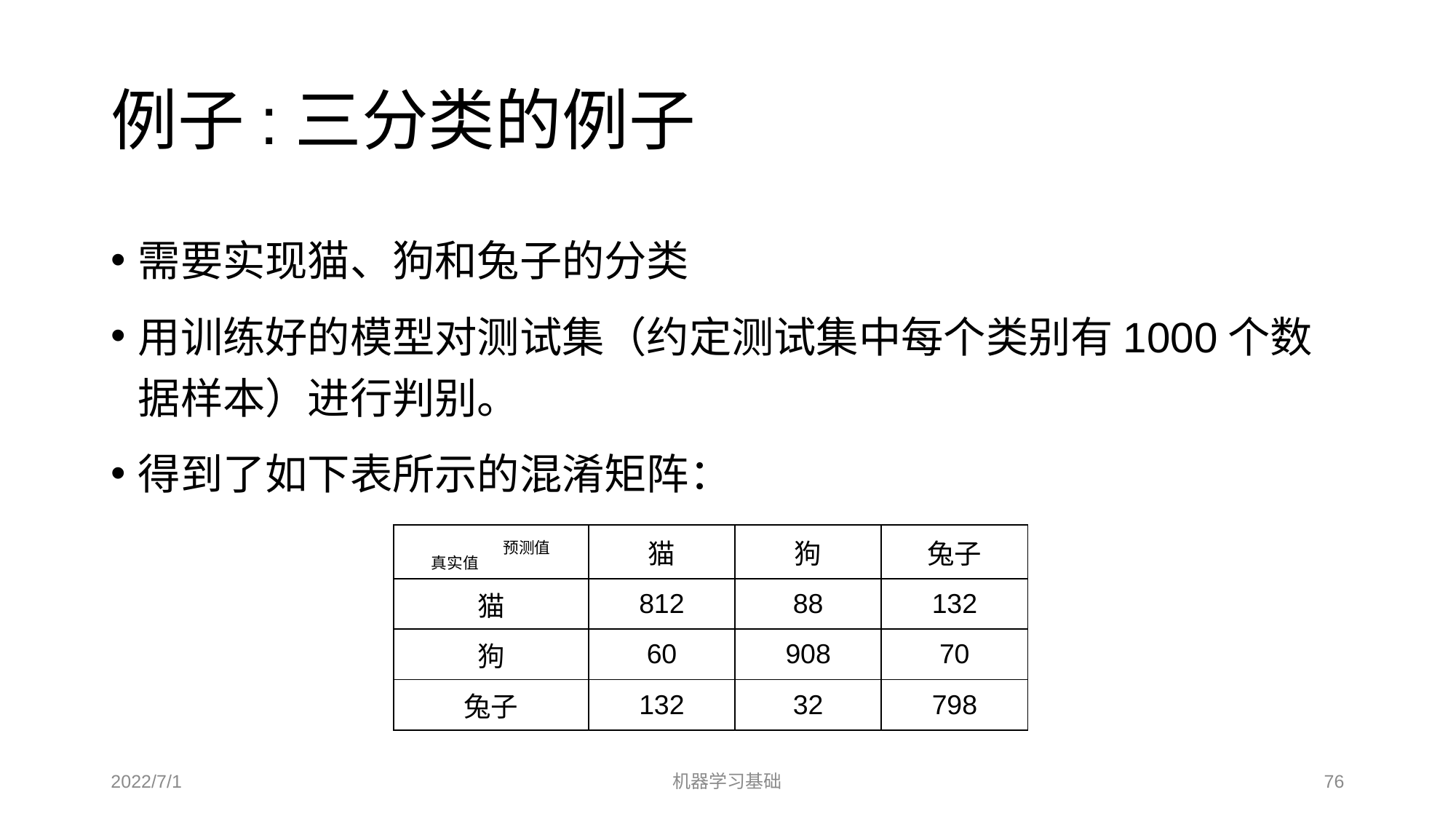

# 例子:三分类的例子
需要实现猫、狗和兔子的分类
用训练好的模型对测试集（约定测试集中每个类别有1000个数据样本）进行判别。
得到了如下表所示的混淆矩阵：
| 真实值       预测值 | 猫 | 狗 | 兔子 |
| --- | --- | --- | --- |
| 猫 | 812 | 88 | 132 |
| 狗 | 60 | 908 | 70 |
| 兔子 | 132 | 32 | 798 |
2022/7/1
机器学习基础
76